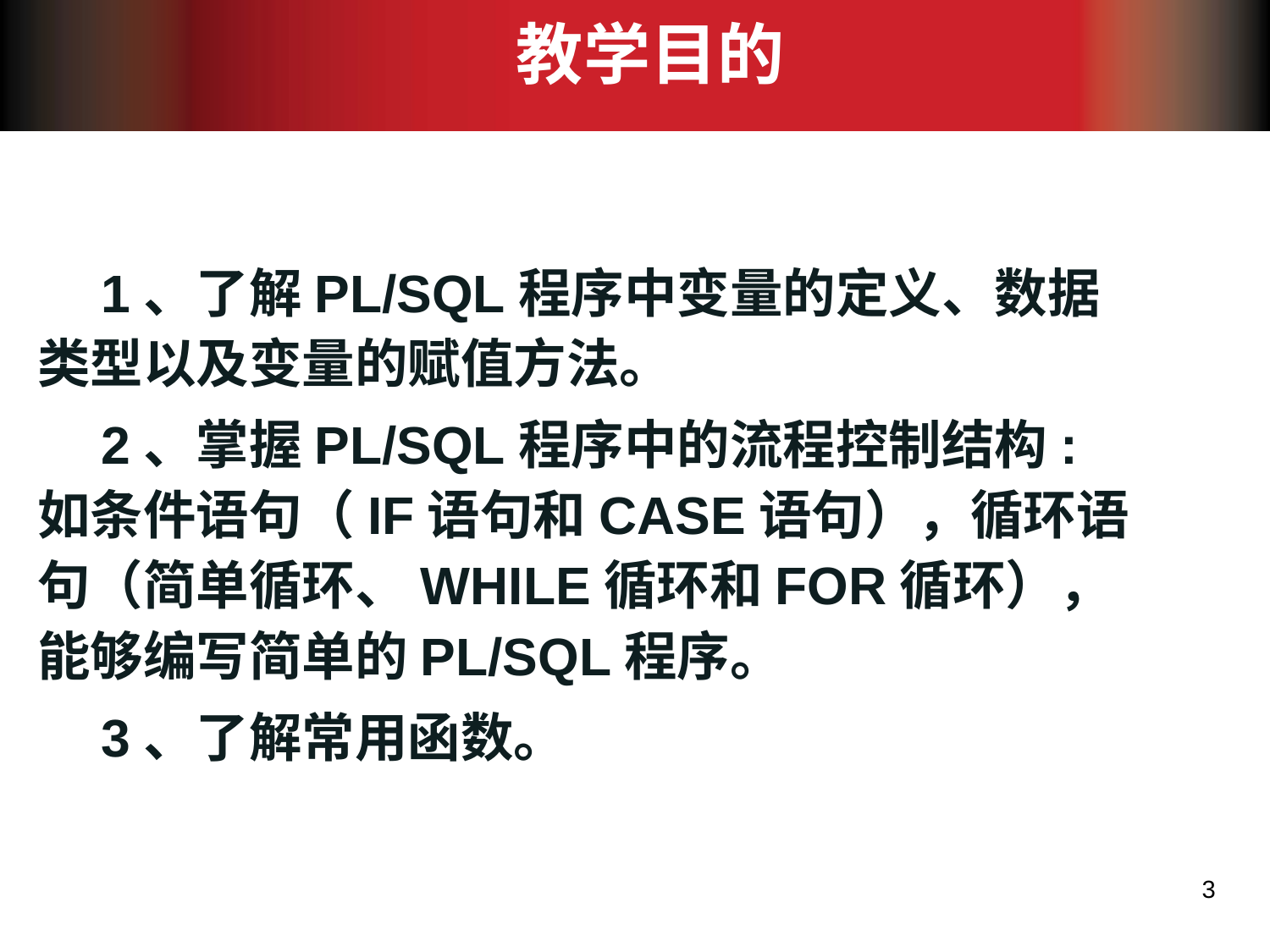

教学目的
1、了解PL/SQL程序中变量的定义、数据类型以及变量的赋值方法。
2、掌握PL/SQL程序中的流程控制结构:如条件语句（IF语句和CASE语句），循环语句（简单循环、WHILE循环和FOR循环），能够编写简单的PL/SQL程序。
3、了解常用函数。
3